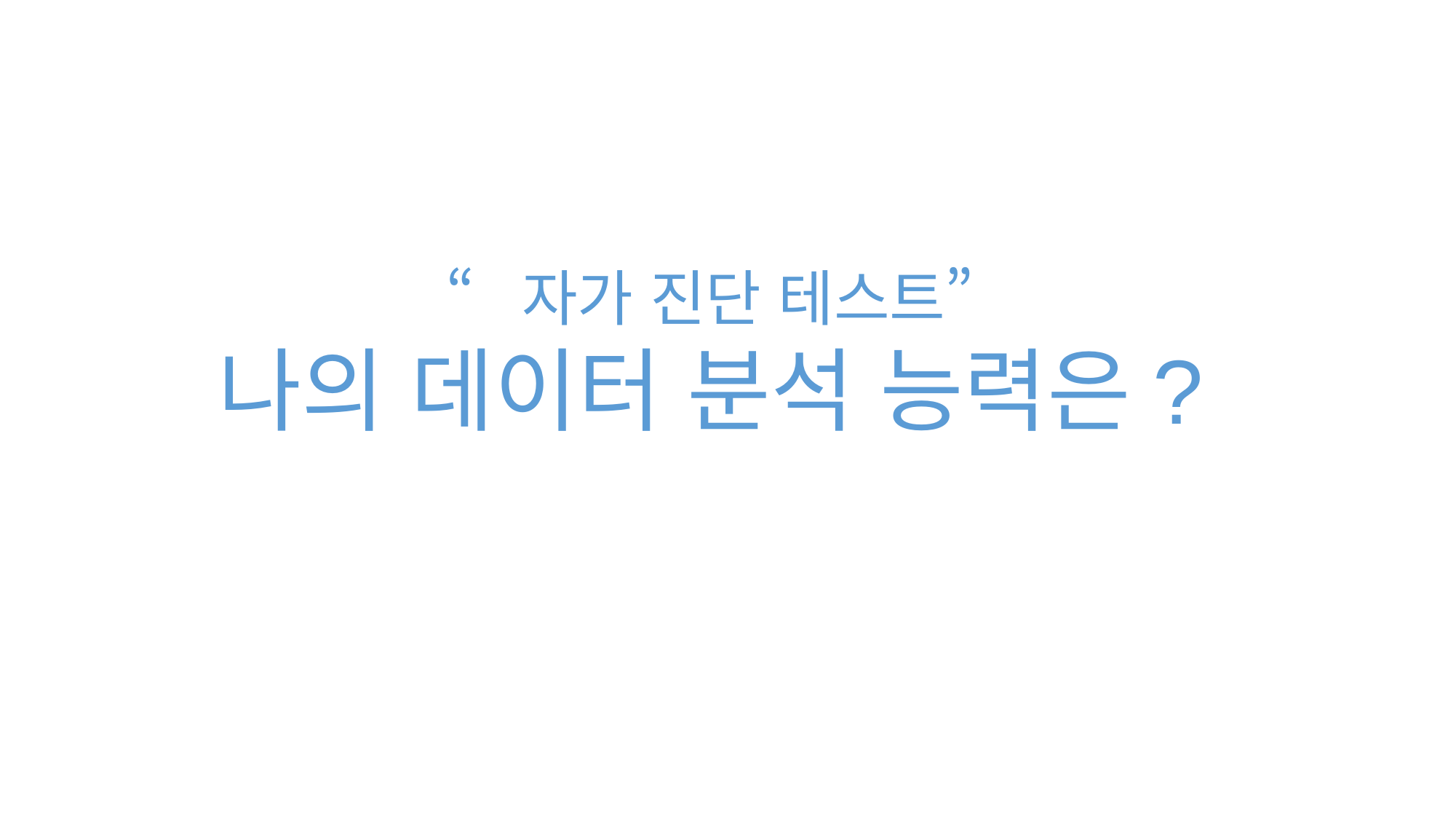

“자가 진단 테스트”
나의 데이터 분석 능력은?